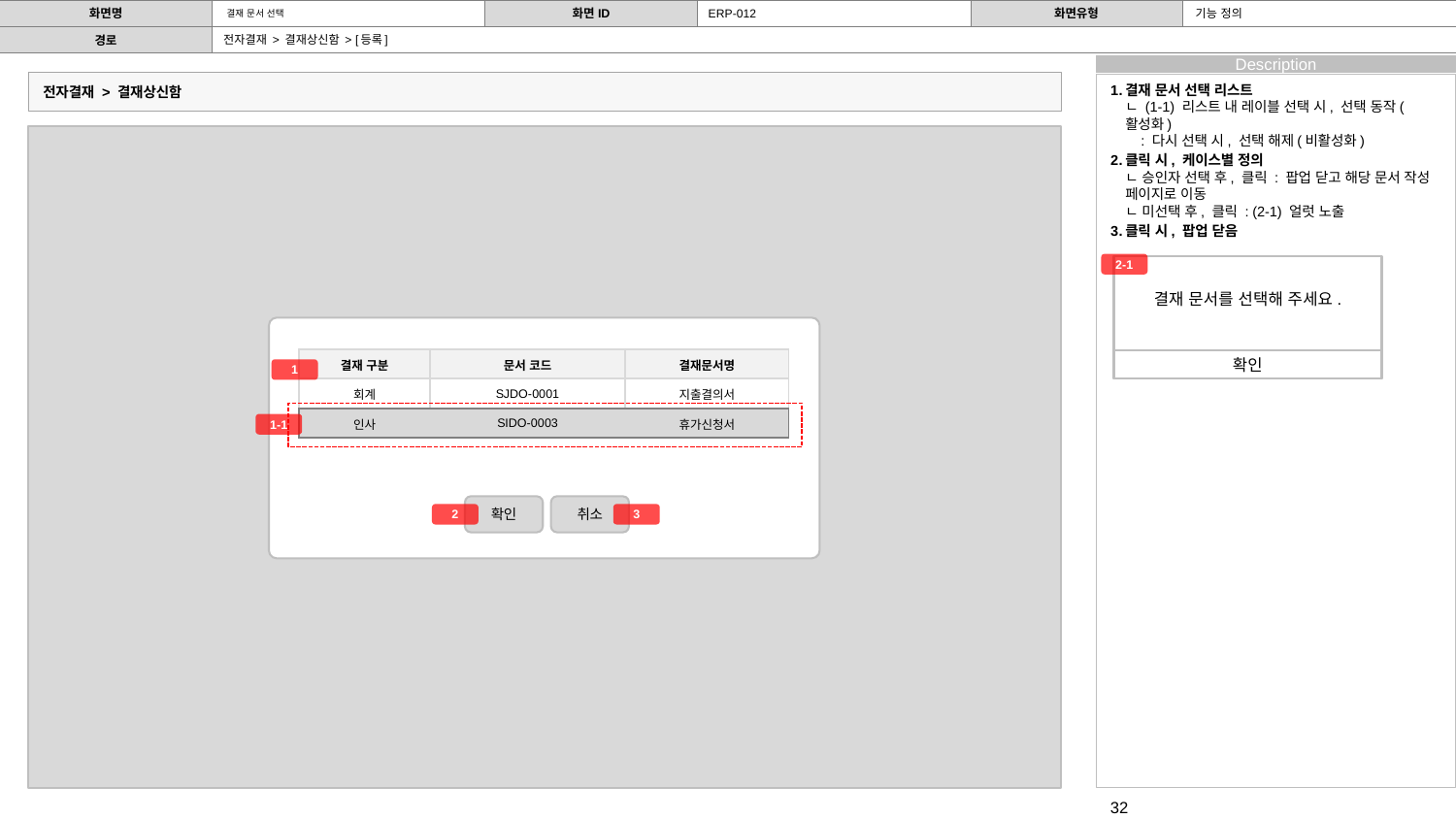

ERP-012
기능 정의
# 결재 문서 선택
전자결재 > 결재상신함 > [등록]
전자결재 > 결재상신함

결재 문서 선택 리스트
ㄴ (1-1) 리스트 내 레이블 선택 시, 선택 동작(활성화)
    : 다시 선택 시, 선택 해제(비활성화)
클릭 시, 케이스별 정의
ㄴ 승인자 선택 후, 클릭 : 팝업 닫고 해당 문서 작성 페이지로 이동
ㄴ 미선택 후, 클릭 : (2-1) 얼럿 노출
클릭 시, 팝업 닫음

2-1
결재 문서를 선택해 주세요.

확인

| 결재 구분 | 문서 코드 | 결재문서명 |
| --- | --- | --- |
| 회계 | SJDO-0001 | 지출결의서 |
| 인사 | SIDO-0003 | 휴가신청서 |
1

1-1
확인
취소
2
3